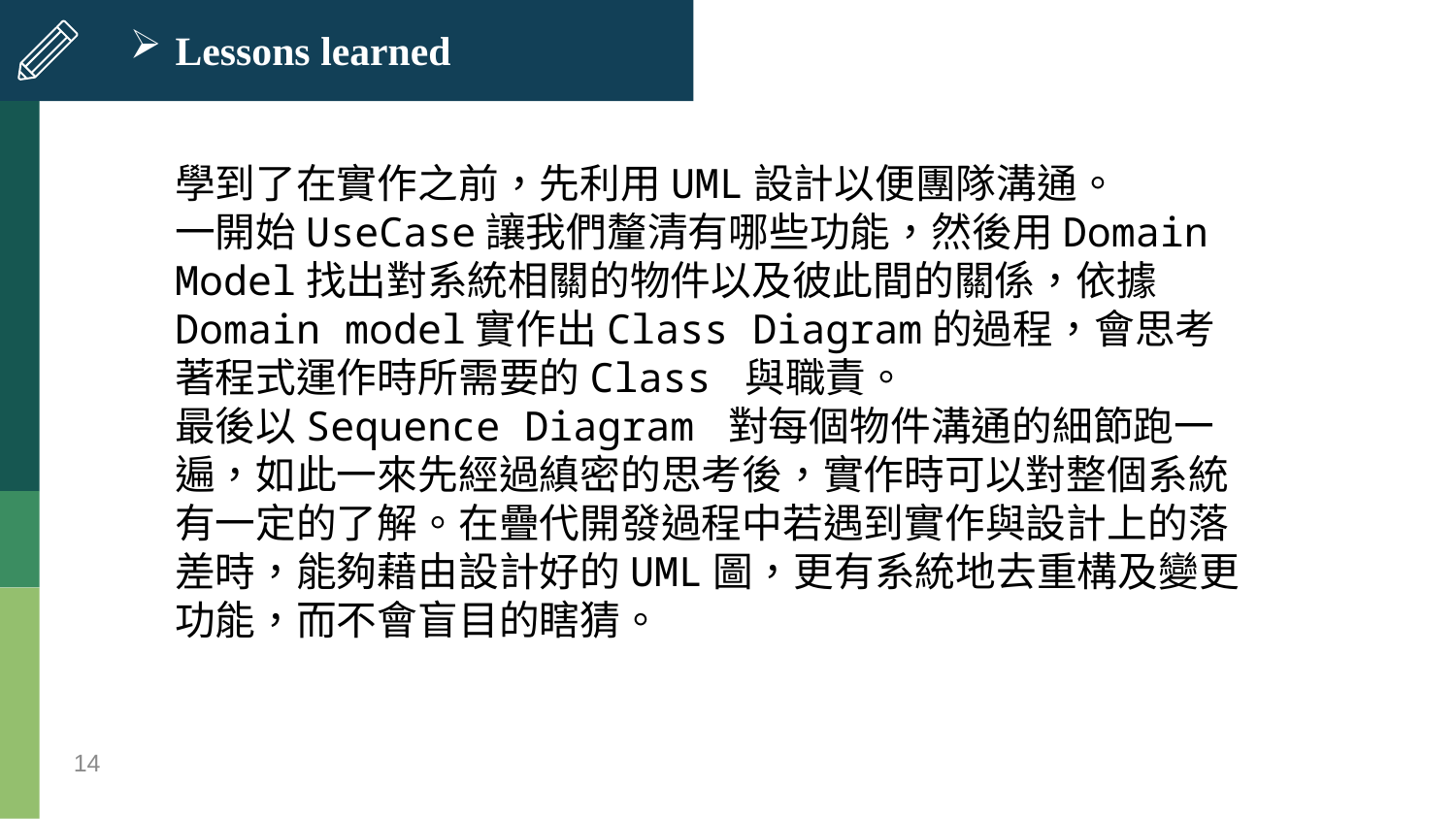

# Lessons learned
學到了在實作之前，先利用UML設計以便團隊溝通。
一開始UseCase讓我們釐清有哪些功能，然後用Domain Model找出對系統相關的物件以及彼此間的關係，依據Domain model實作出Class Diagram的過程，會思考著程式運作時所需要的Class 與職責。
最後以Sequence Diagram 對每個物件溝通的細節跑一遍，如此一來先經過縝密的思考後，實作時可以對整個系統有一定的了解。在疊代開發過程中若遇到實作與設計上的落差時，能夠藉由設計好的UML圖，更有系統地去重構及變更功能，而不會盲目的瞎猜。
14